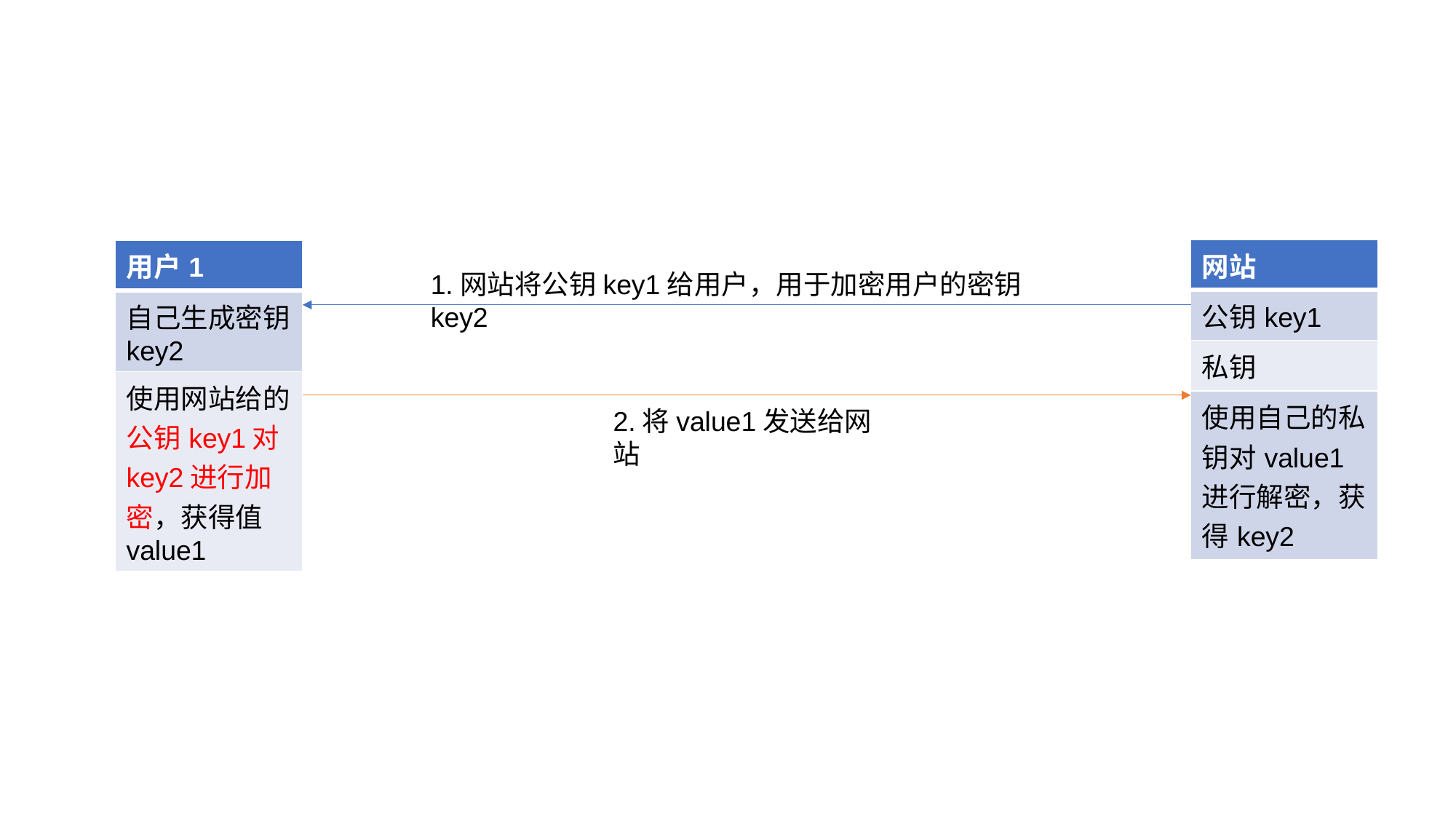

| 网站 |
| --- |
| 公钥key1 |
| 私钥 |
| 使用自己的私钥对value1进行解密，获得key2 |
| 用户1 |
| --- |
| 自己生成密钥key2 |
| 使用网站给的公钥key1对key2进行加密，获得值value1 |
1.网站将公钥key1给用户，用于加密用户的密钥key2
2.将value1发送给网站